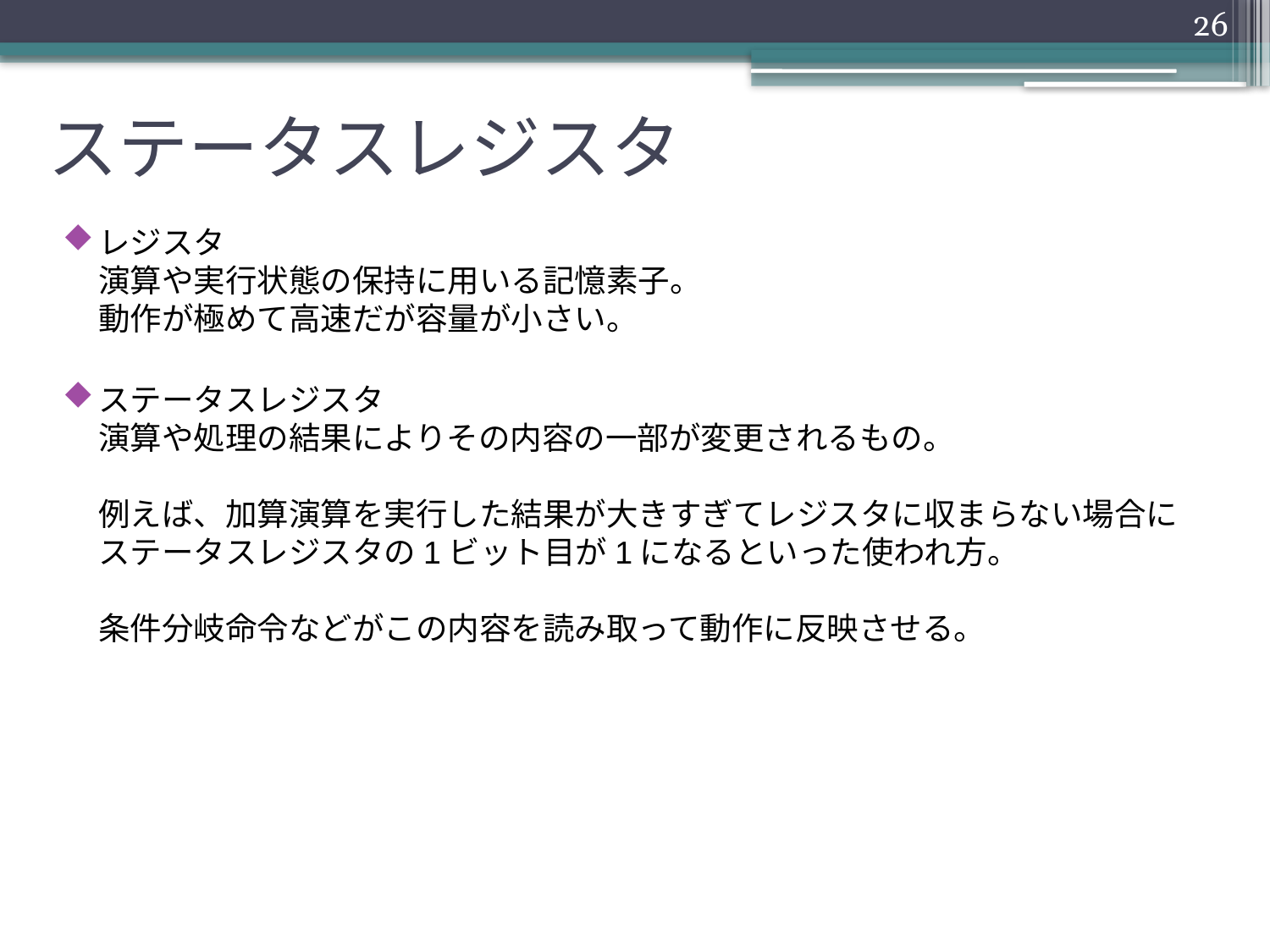

26
# ステータスレジスタ
レジスタ
演算や実行状態の保持に用いる記憶素子。
動作が極めて高速だが容量が小さい。
ステータスレジスタ
演算や処理の結果によりその内容の一部が変更されるもの。
例えば、加算演算を実行した結果が大きすぎてレジスタに収まらない場合に
ステータスレジスタの1ビット目が1になるといった使われ方。
条件分岐命令などがこの内容を読み取って動作に反映させる。